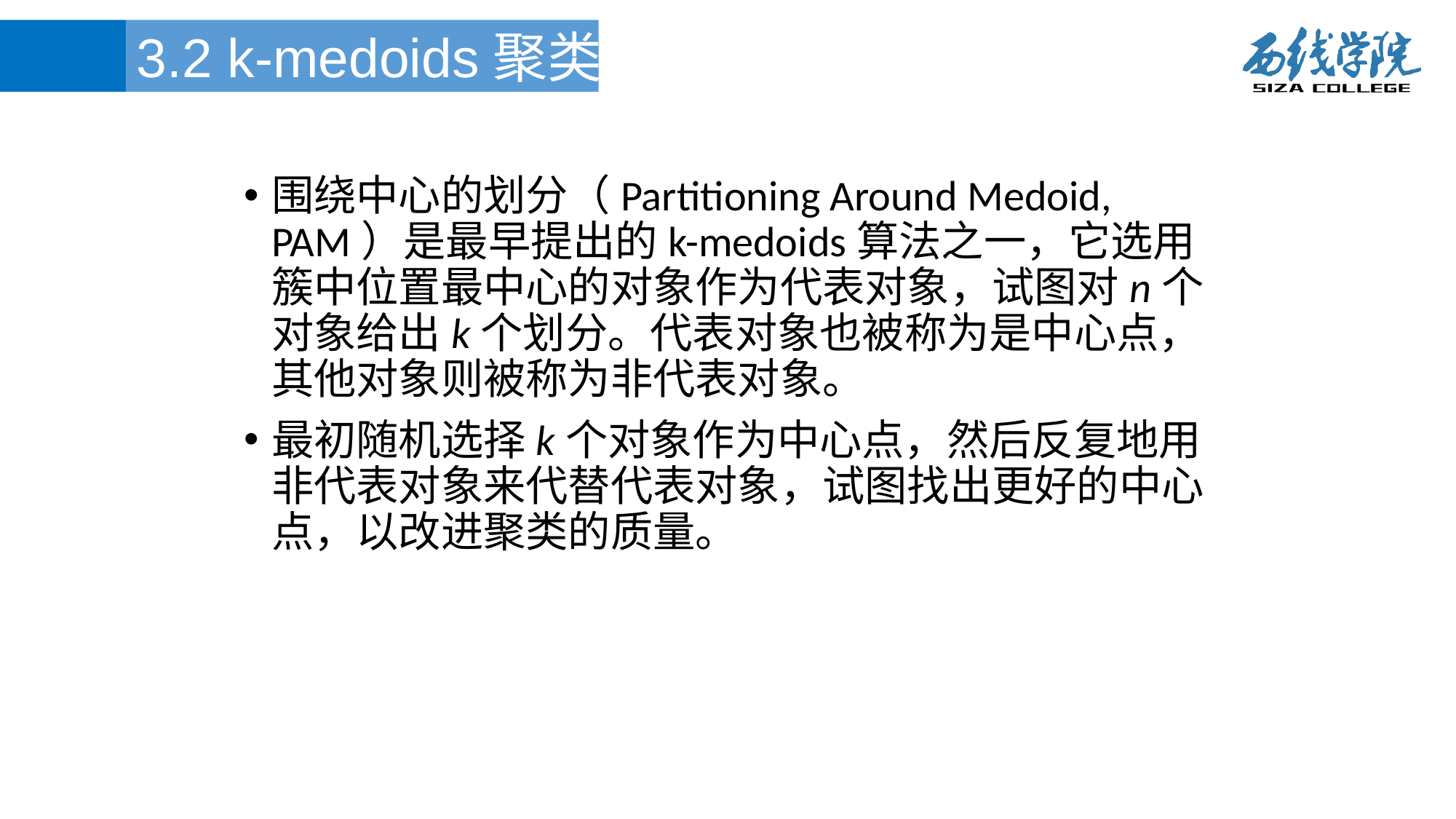

3.2 k-medoids聚类方法

围绕中心的划分（Partitioning Around Medoid, PAM）是最早提出的k-medoids算法之一，它选用簇中位置最中心的对象作为代表对象，试图对n个对象给出k个划分。代表对象也被称为是中心点，其他对象则被称为非代表对象。
最初随机选择k个对象作为中心点，然后反复地用非代表对象来代替代表对象，试图找出更好的中心点，以改进聚类的质量。